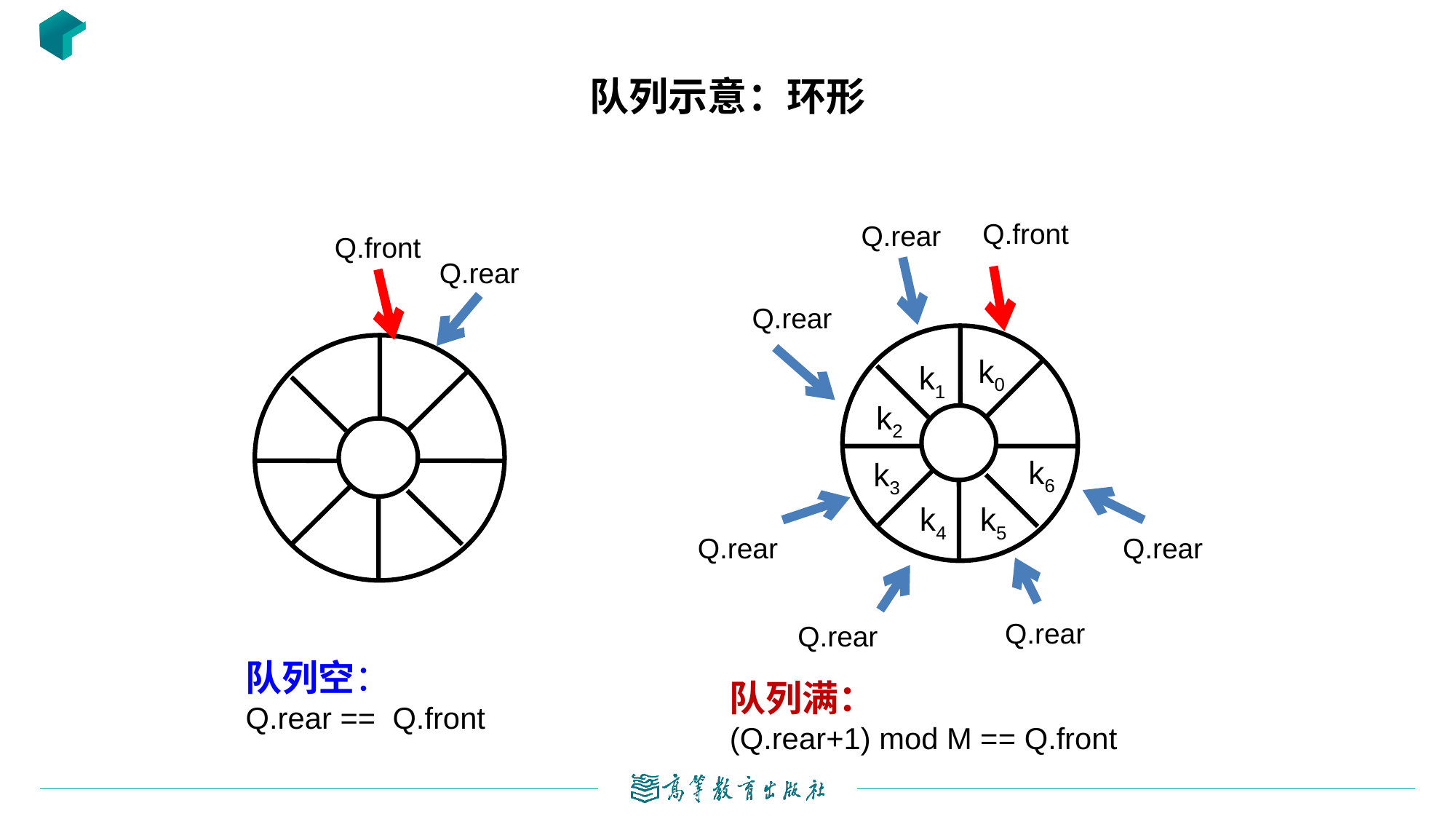

# 队列示意：环形

Q.front
Q.rear
Q.front
Q.rear
Q.rear

k0
k1
k2
k6
k3
k4
k5
Q.rear
Q.rear
Q.rear
Q.rear
队列空：
Q.rear ==  Q.front
队列满：
(Q.rear+1) mod M == Q.front